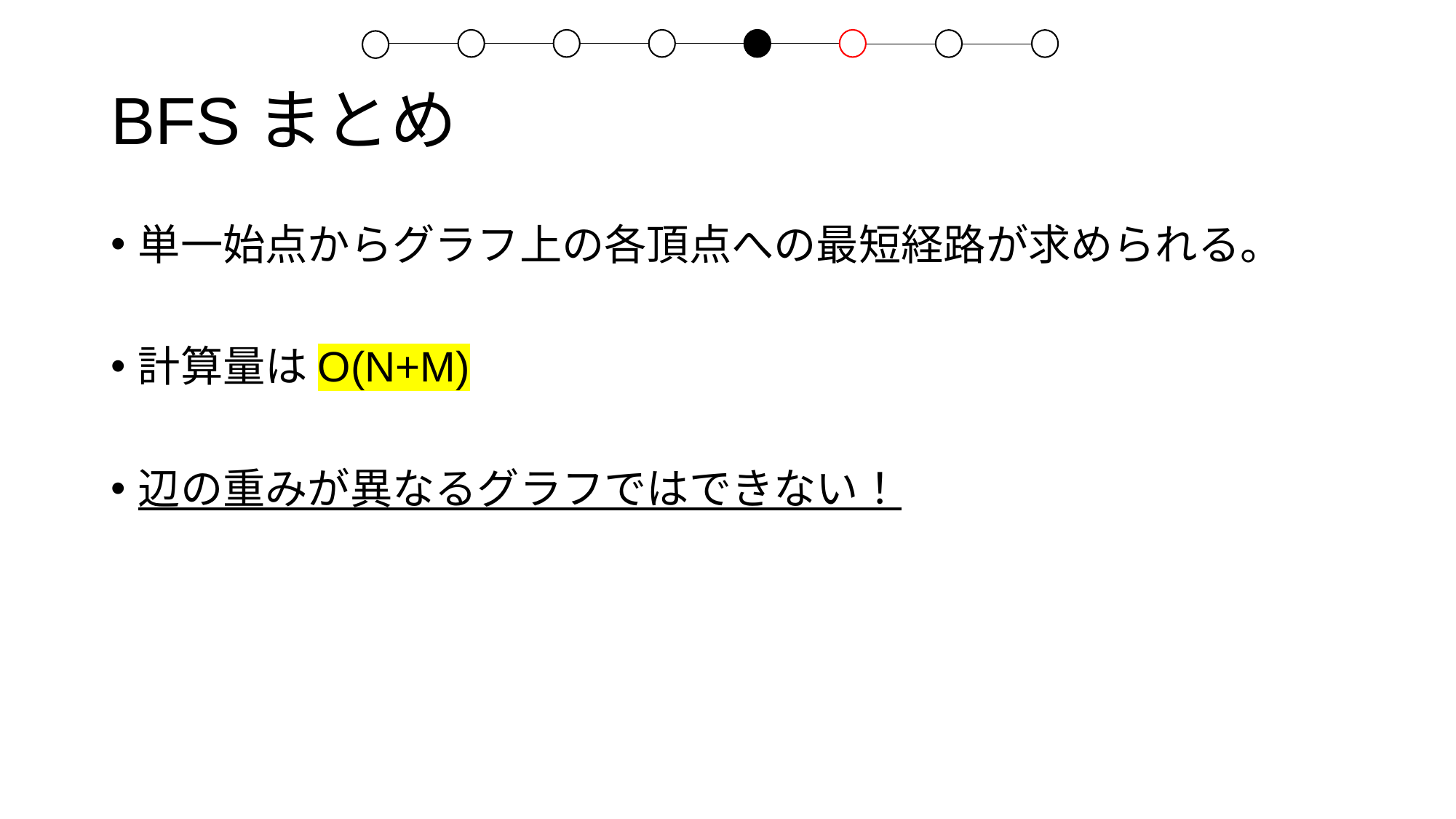

# BFSまとめ
単一始点からグラフ上の各頂点への最短経路が求められる。

計算量はO(N+M)

辺の重みが異なるグラフではできない！